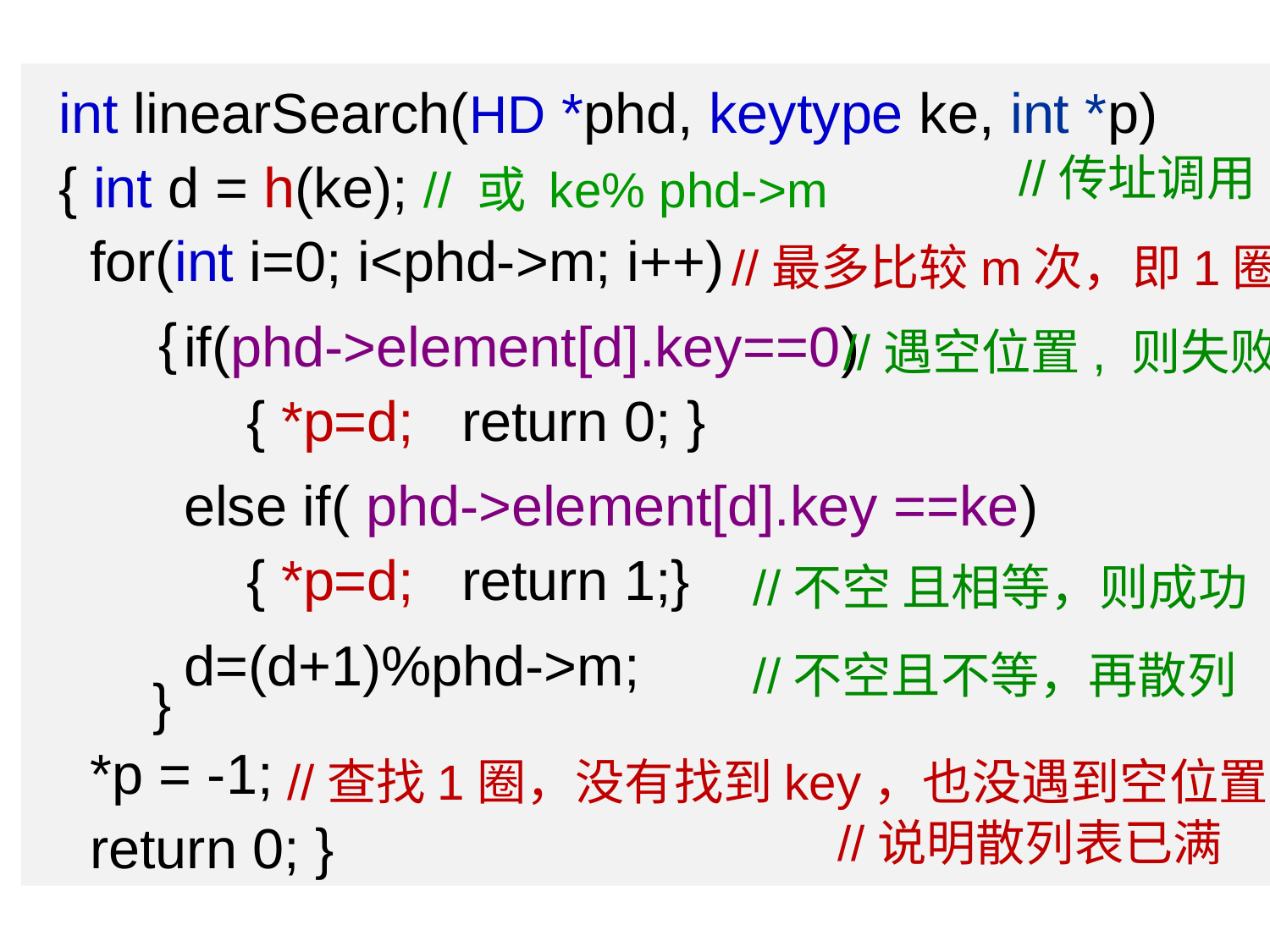

int linearSearch(HD *phd, keytype ke, int *p)
{ int d = h(ke); // 或 ke% phd->m
  for(int i=0; i<phd->m; i++)
        if(phd->element[d].key==0)
            { *p=d;   return 0; }
        else if( phd->element[d].key ==ke)
            { *p=d;   return 1;}
        d=(d+1)%phd->m;
      }
  *p = -1;
  return 0; }
//传址调用
//最多比较m次，即1圈
{
//遇空位置, 则失败
//不空 且相等，则成功
//不空且不等，再散列
//查找1圈，没有找到key，也没遇到空位置
//说明散列表已满